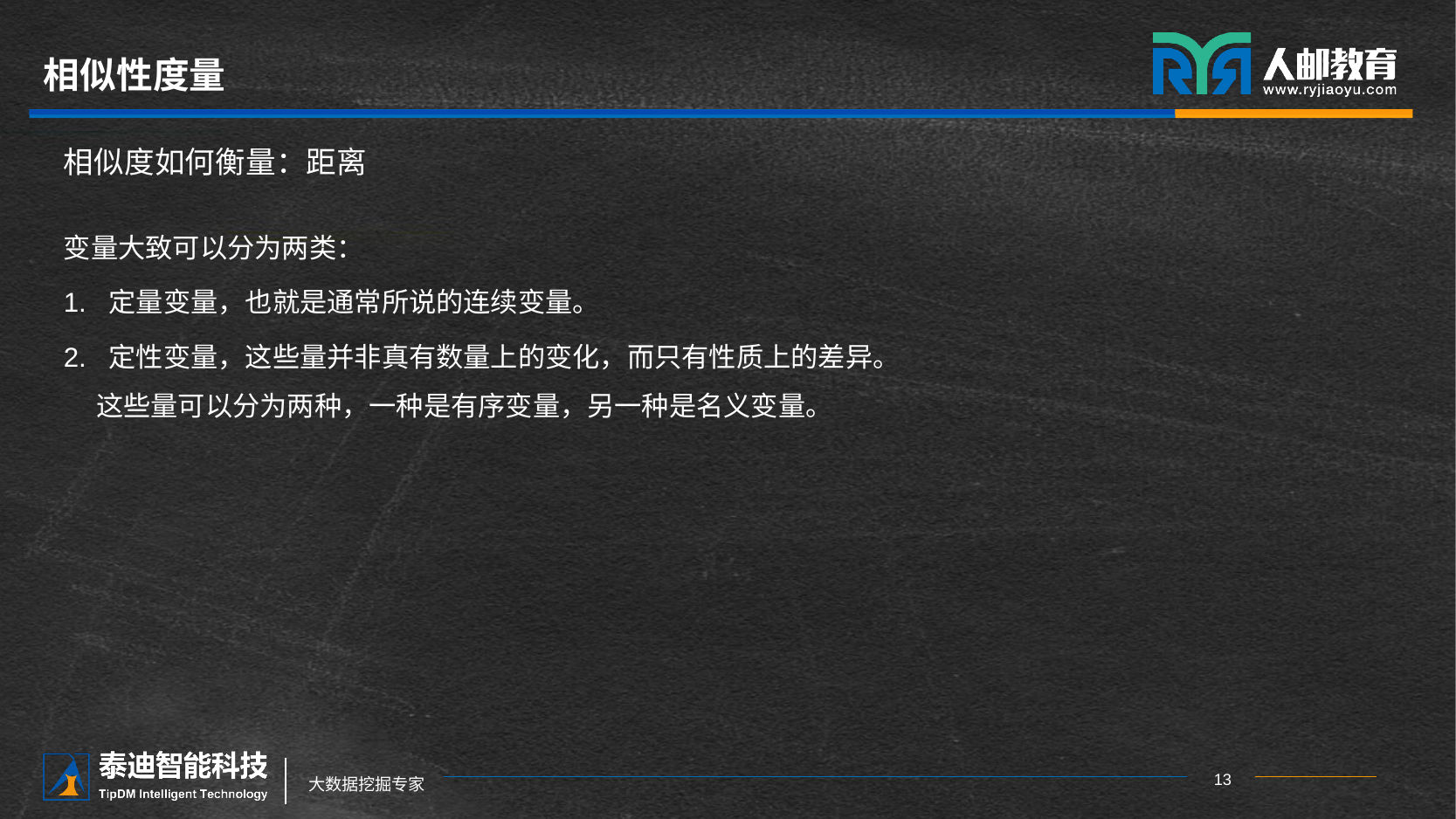

# 相似性度量
相似度如何衡量：距离
变量大致可以分为两类：
 定量变量，也就是通常所说的连续变量。
 定性变量，这些量并非真有数量上的变化，而只有性质上的差异。这些量可以分为两种，一种是有序变量，另一种是名义变量。